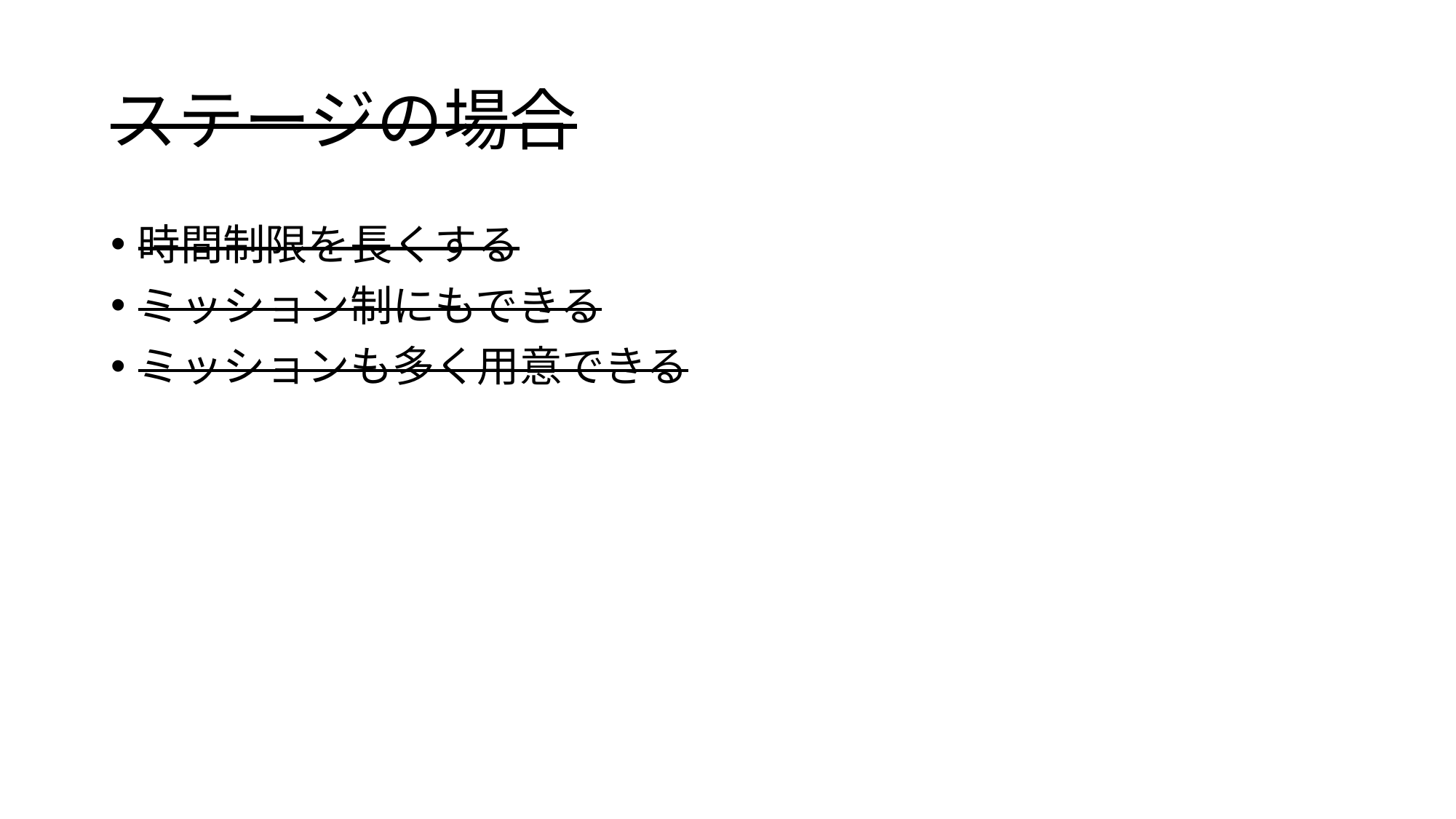

# ステージの場合
時間制限を長くする
ミッション制にもできる
ミッションも多く用意できる